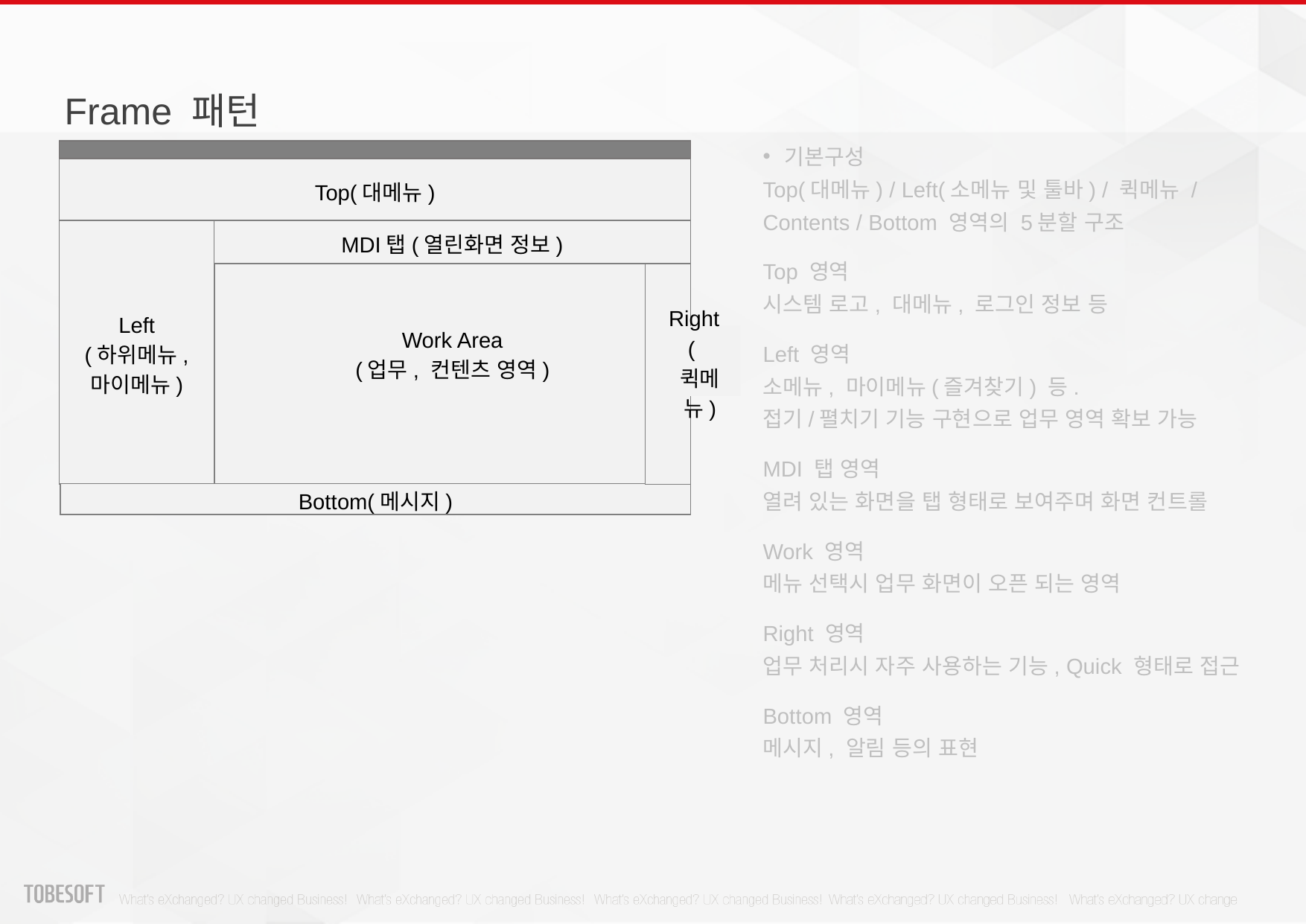

Frame 패턴
기본구성
Top(대메뉴) / Left(소메뉴 및 툴바) / 퀵메뉴 / Contents / Bottom 영역의 5분할 구조
Top 영역
시스템 로고, 대메뉴, 로그인 정보 등
Left 영역
소메뉴, 마이메뉴(즐겨찾기) 등.
접기/펼치기 기능 구현으로 업무 영역 확보 가능
MDI 탭 영역
열려 있는 화면을 탭 형태로 보여주며 화면 컨트롤
Work 영역
메뉴 선택시 업무 화면이 오픈 되는 영역
Right 영역
업무 처리시 자주 사용하는 기능, Quick 형태로 접근
Bottom 영역
메시지, 알림 등의 표현

Top(대메뉴)
Left
(하위메뉴,
마이메뉴)
Work Area
(업무, 컨텐츠 영역)
MDI탭(열린화면 정보)

Right
(퀵메뉴)
Bottom(메시지)